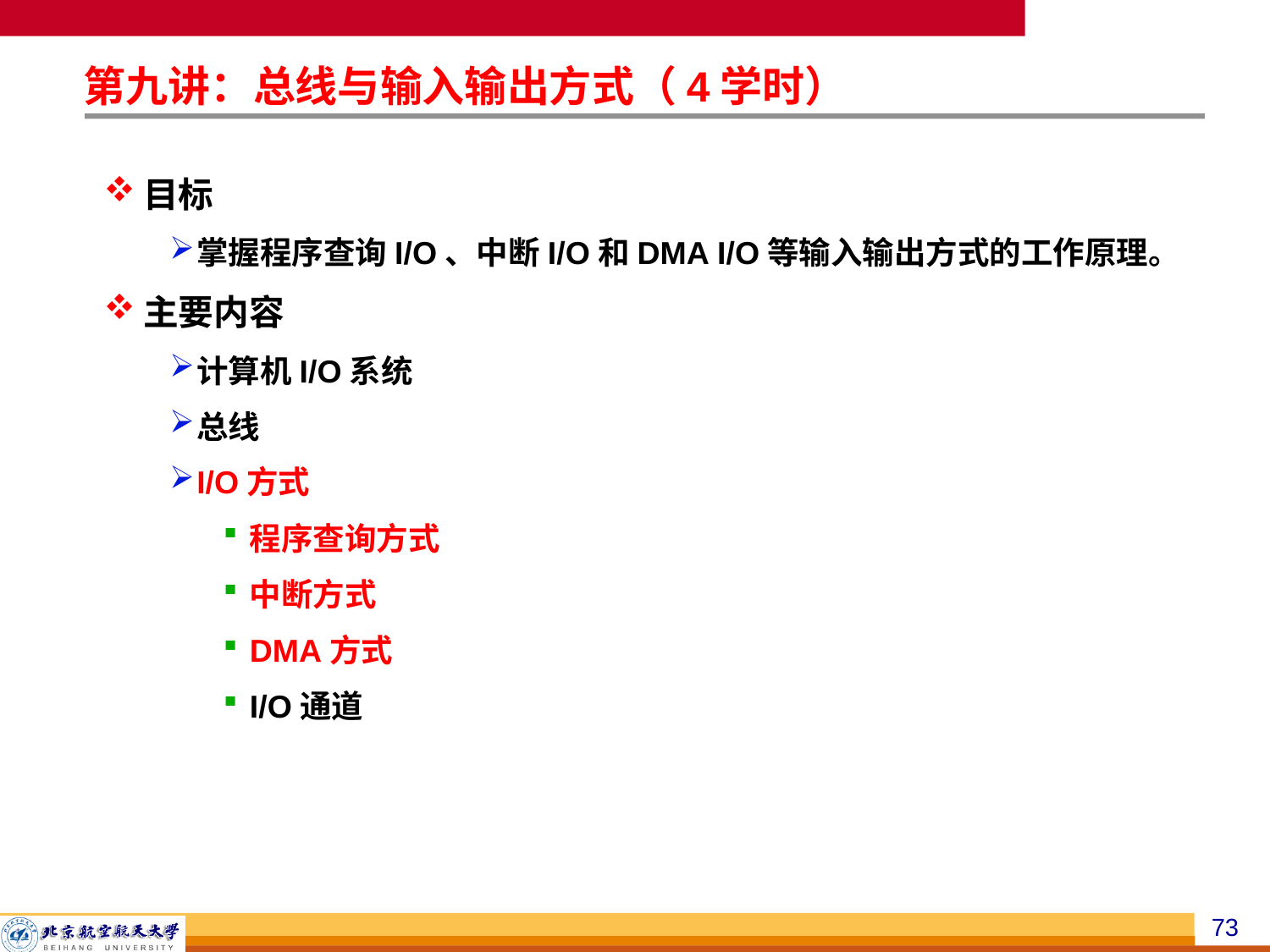

# 第九讲：总线与输入输出方式（4学时）
目标
掌握程序查询I/O、中断I/O和DMA I/O等输入输出方式的工作原理。
主要内容
计算机I/O系统
总线
I/O方式
程序查询方式
中断方式
DMA方式
I/O通道